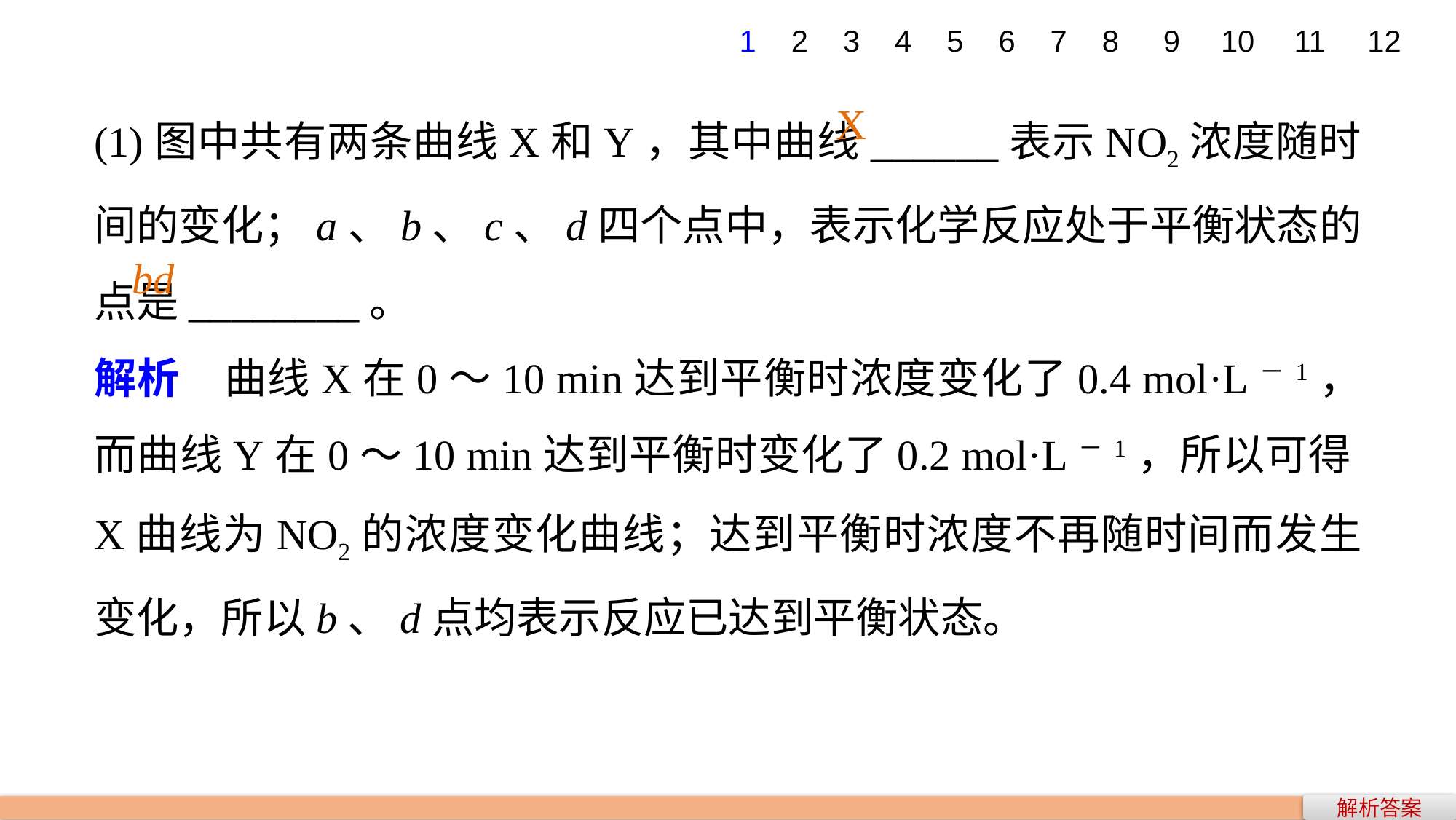

1
2
3
4
5
6
7
8
9
10
11
12
(1)图中共有两条曲线X和Y，其中曲线______表示NO2浓度随时间的变化；a、b、c、d四个点中，表示化学反应处于平衡状态的点是________。
解析　曲线X在0～10 min达到平衡时浓度变化了0.4 mol·L－1，而曲线Y在0～10 min达到平衡时变化了0.2 mol·L－1，所以可得X曲线为NO2的浓度变化曲线；达到平衡时浓度不再随时间而发生变化，所以b、d点均表示反应已达到平衡状态。
X
bd
解析答案